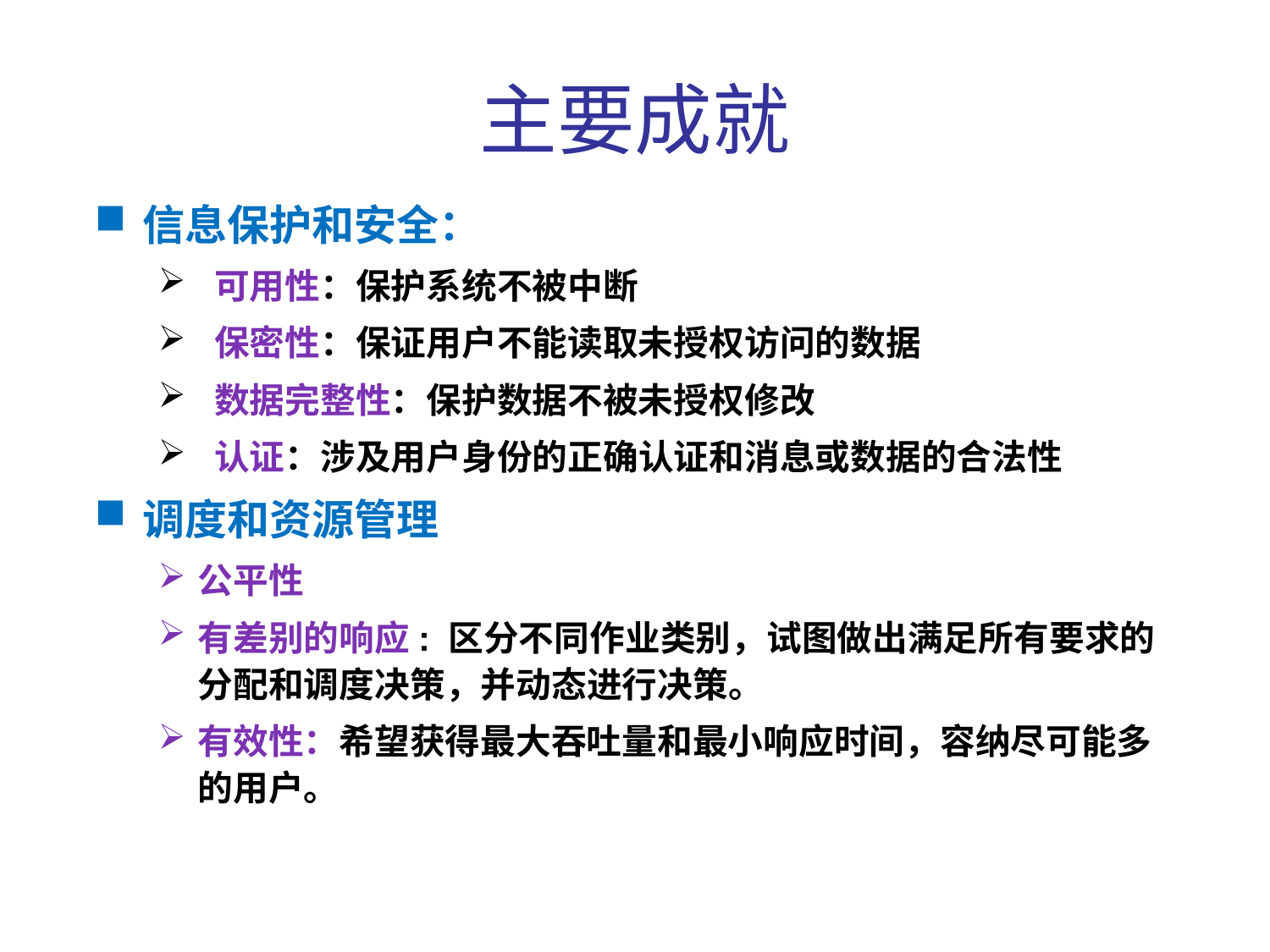

主要成就
信息保护和安全：
 可用性：保护系统不被中断
 保密性：保证用户不能读取未授权访问的数据
 数据完整性：保护数据不被未授权修改
 认证：涉及用户身份的正确认证和消息或数据的合法性
调度和资源管理
公平性
有差别的响应: 区分不同作业类别，试图做出满足所有要求的分配和调度决策，并动态进行决策。
有效性：希望获得最大吞吐量和最小响应时间，容纳尽可能多的用户。